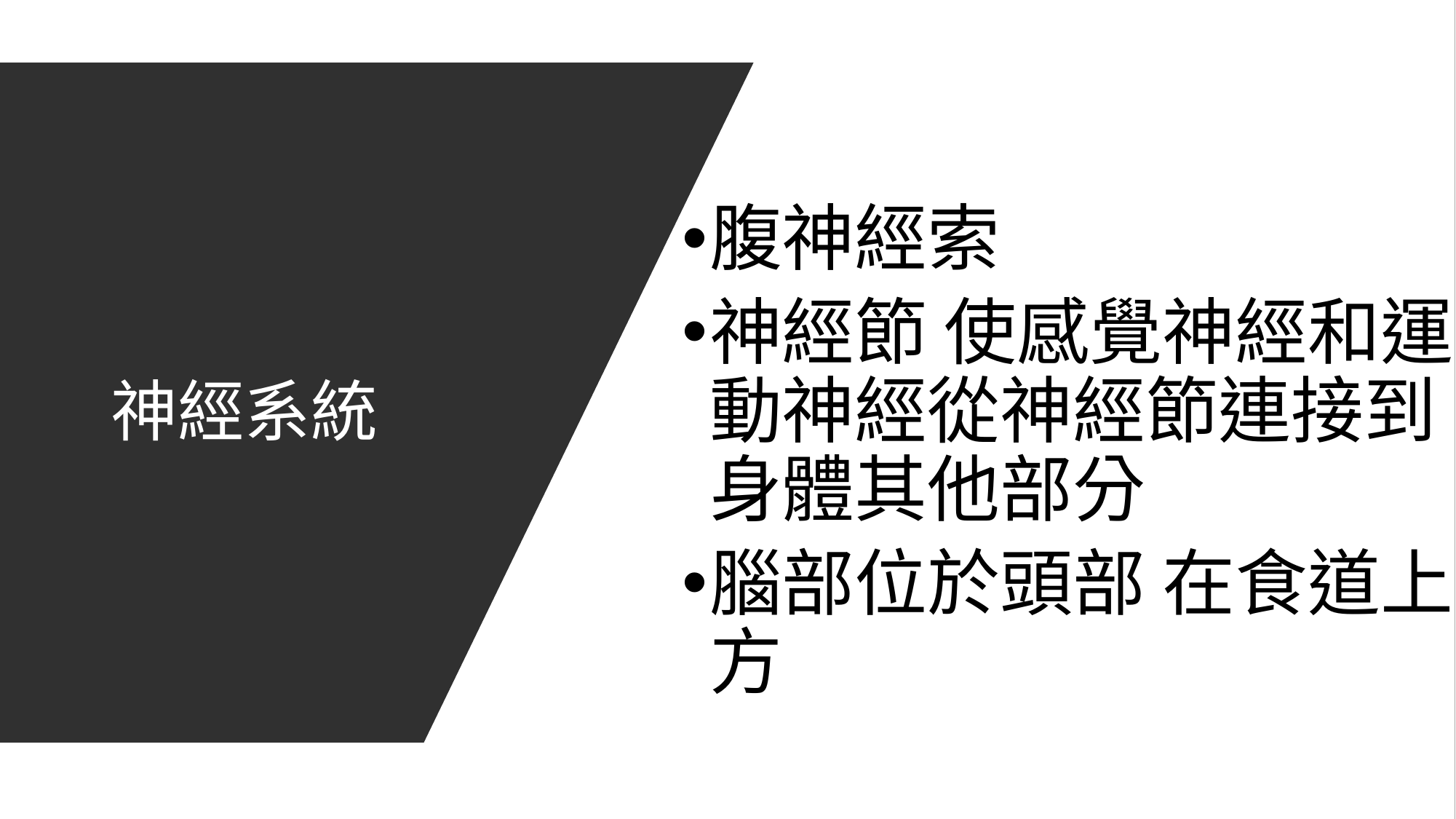

# 神經系統
腹神經索
神經節 使感覺神經和運動神經從神經節連接到身體其他部分
腦部位於頭部 在食道上方